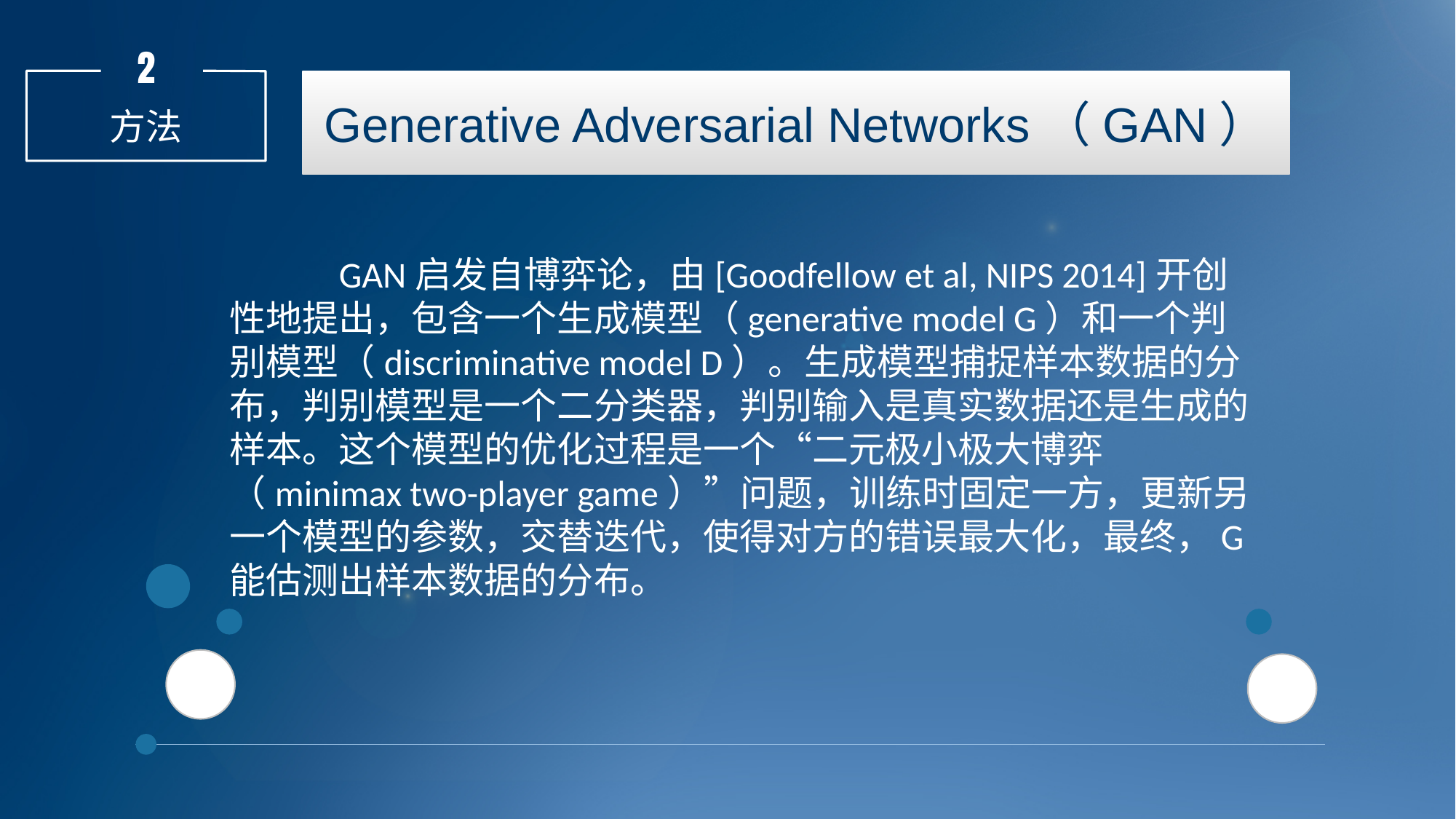

2

Generative Adversarial Networks（GAN）
方法
 	GAN启发自博弈论，由[Goodfellow et al, NIPS 2014]开创性地提出，包含一个生成模型（generative model G）和一个判别模型（discriminative model D）。生成模型捕捉样本数据的分布，判别模型是一个二分类器，判别输入是真实数据还是生成的样本。这个模型的优化过程是一个“二元极小极大博弈（minimax two-player game）”问题，训练时固定一方，更新另一个模型的参数，交替迭代，使得对方的错误最大化，最终，G 能估测出样本数据的分布。